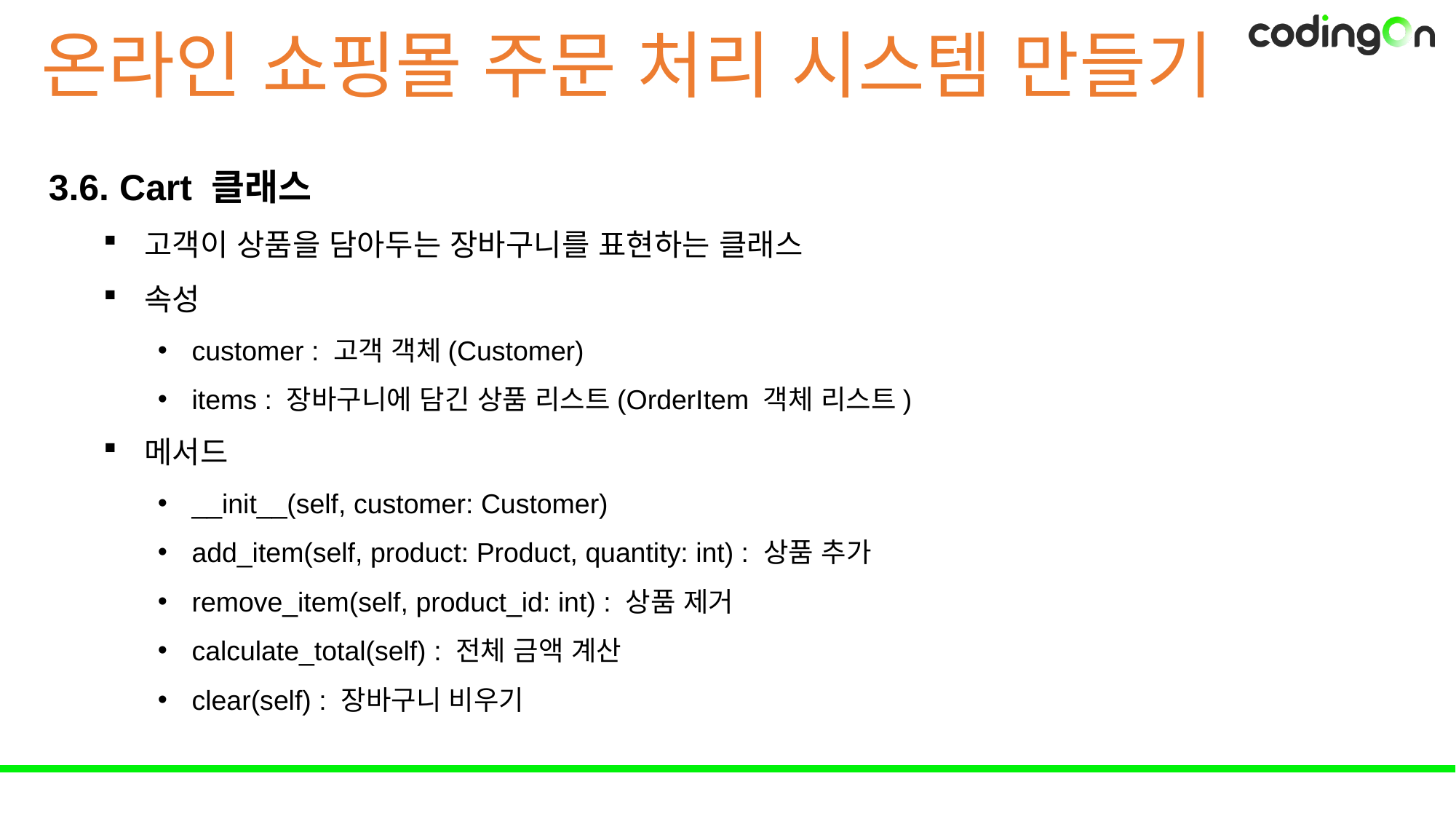

온라인 쇼핑몰 주문 처리 시스템 만들기
3.6. Cart 클래스
고객이 상품을 담아두는 장바구니를 표현하는 클래스
속성
customer : 고객 객체(Customer)
items : 장바구니에 담긴 상품 리스트(OrderItem 객체 리스트)
메서드
__init__(self, customer: Customer)
add_item(self, product: Product, quantity: int) : 상품 추가
remove_item(self, product_id: int) : 상품 제거
calculate_total(self) : 전체 금액 계산
clear(self) : 장바구니 비우기